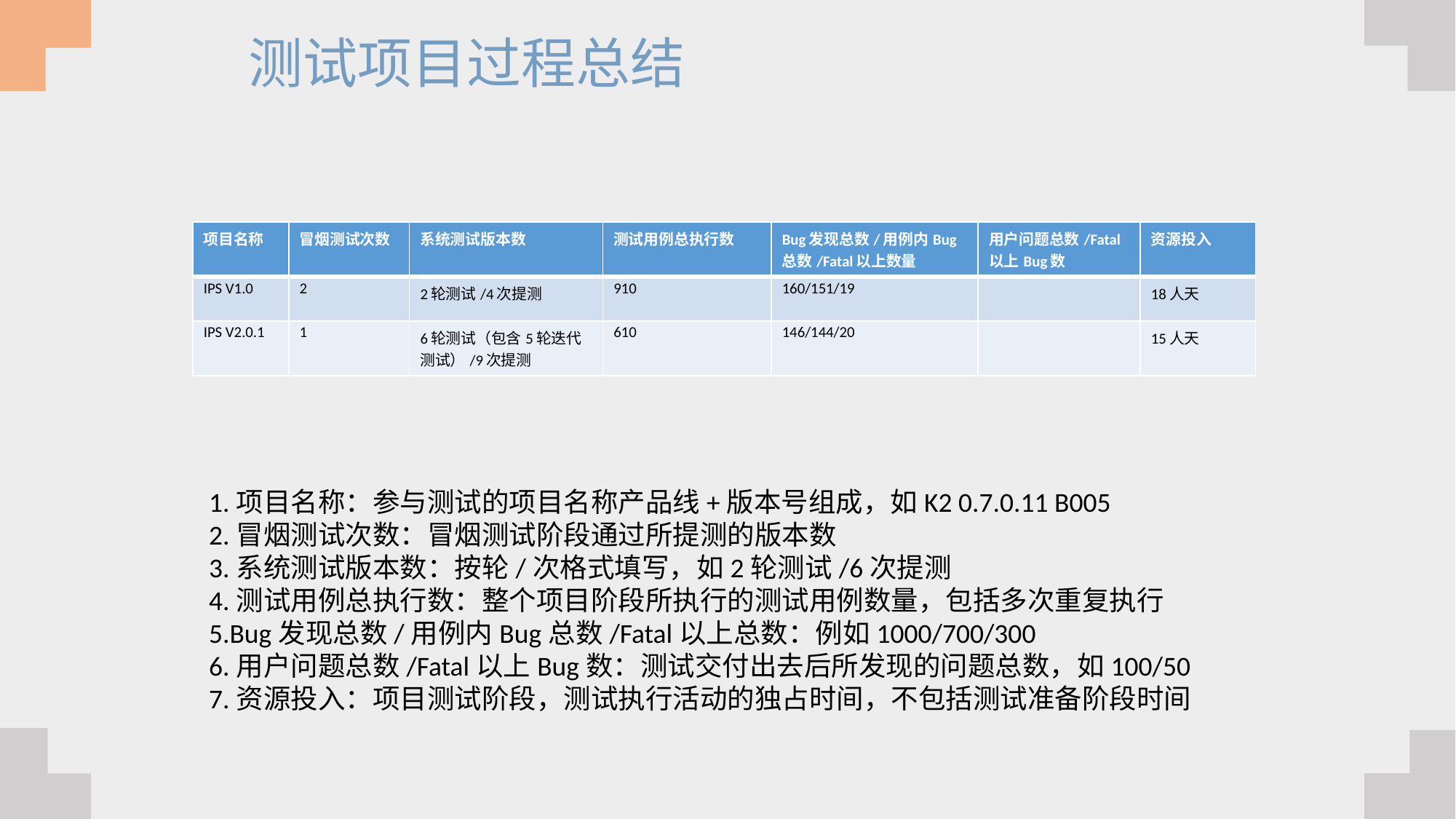

测试项目过程总结
| 项目名称 | 冒烟测试次数 | 系统测试版本数 | 测试用例总执行数 | Bug发现总数/用例内Bug总数/Fatal以上数量 | 用户问题总数/Fatal以上Bug数 | 资源投入 |
| --- | --- | --- | --- | --- | --- | --- |
| IPS V1.0 | 2 | 2轮测试/4次提测 | 910 | 160/151/19 |  | 18人天 |
| IPS V2.0.1 | 1 | 6轮测试（包含5轮迭代测试）/9次提测 | 610 | 146/144/20 |  | 15人天 |
1.项目名称：参与测试的项目名称产品线+版本号组成，如K2 0.7.0.11 B005
2.冒烟测试次数：冒烟测试阶段通过所提测的版本数
3.系统测试版本数：按轮/次格式填写，如2轮测试/6次提测
4.测试用例总执行数：整个项目阶段所执行的测试用例数量，包括多次重复执行
5.Bug发现总数/用例内Bug总数/Fatal以上总数：例如1000/700/300
6.用户问题总数/Fatal以上Bug数：测试交付出去后所发现的问题总数，如100/50
7.资源投入：项目测试阶段，测试执行活动的独占时间，不包括测试准备阶段时间